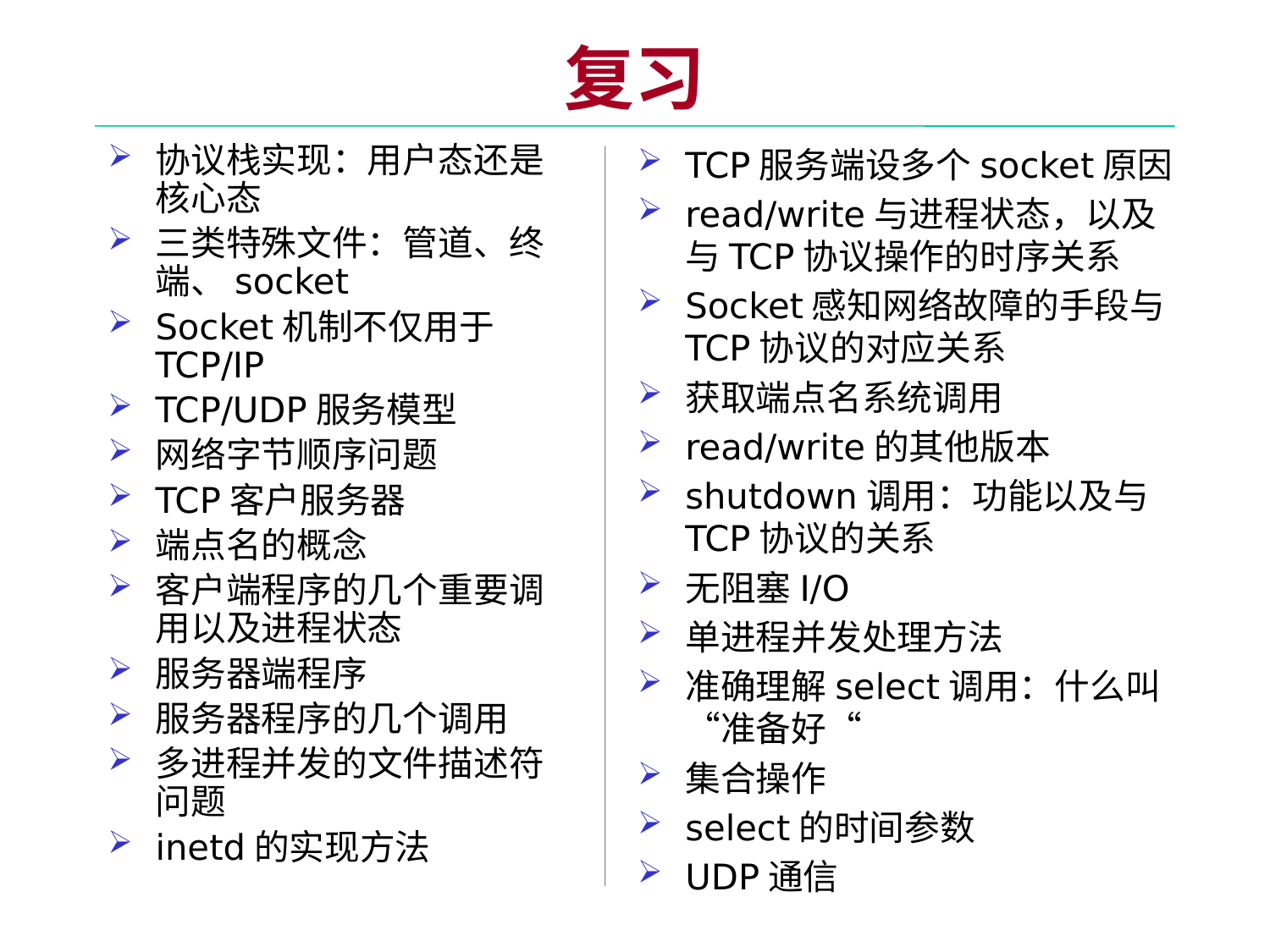

# 复习
协议栈实现：用户态还是核心态
三类特殊文件：管道、终端、socket
Socket机制不仅用于TCP/IP
TCP/UDP服务模型
网络字节顺序问题
TCP客户服务器
端点名的概念
客户端程序的几个重要调用以及进程状态
服务器端程序
服务器程序的几个调用
多进程并发的文件描述符问题
inetd的实现方法

TCP服务端设多个socket原因
read/write与进程状态，以及与TCP协议操作的时序关系
Socket感知网络故障的手段与TCP协议的对应关系
获取端点名系统调用
read/write的其他版本
shutdown调用：功能以及与TCP协议的关系
无阻塞I/O
单进程并发处理方法
准确理解select调用：什么叫“准备好“
集合操作
select的时间参数
UDP通信